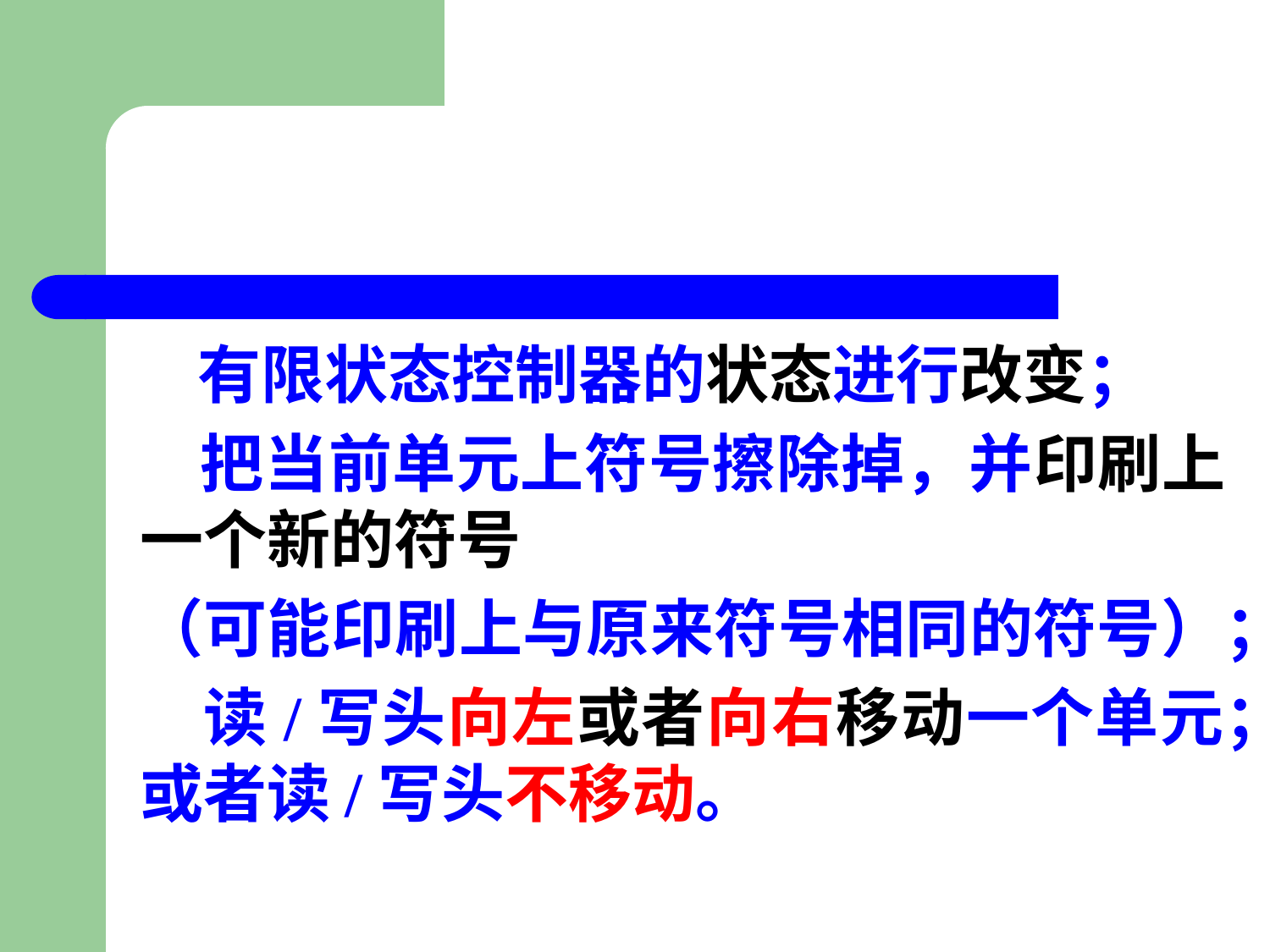

#
   有限状态控制器的状态进行改变；
   把当前单元上符号擦除掉，并印刷上一个新的符号
（可能印刷上与原来符号相同的符号）；
   读/写头向左或者向右移动一个单元；或者读/写头不移动。